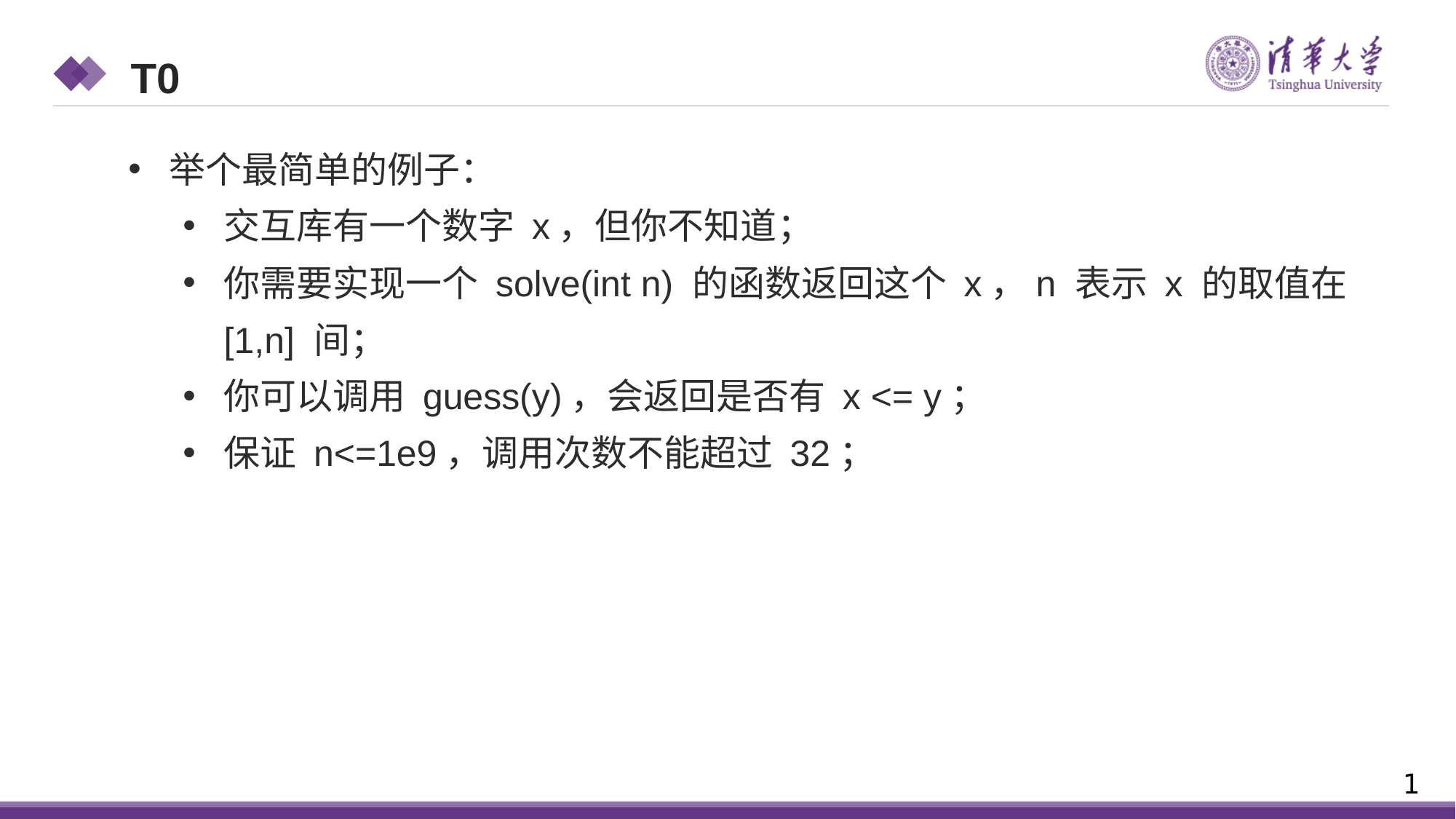

T0
举个最简单的例子：
交互库有一个数字 x，但你不知道；
你需要实现一个 solve(int n) 的函数返回这个 x，n 表示 x 的取值在 [1,n] 间；
你可以调用 guess(y)，会返回是否有 x <= y；
保证 n<=1e9，调用次数不能超过 32；
1